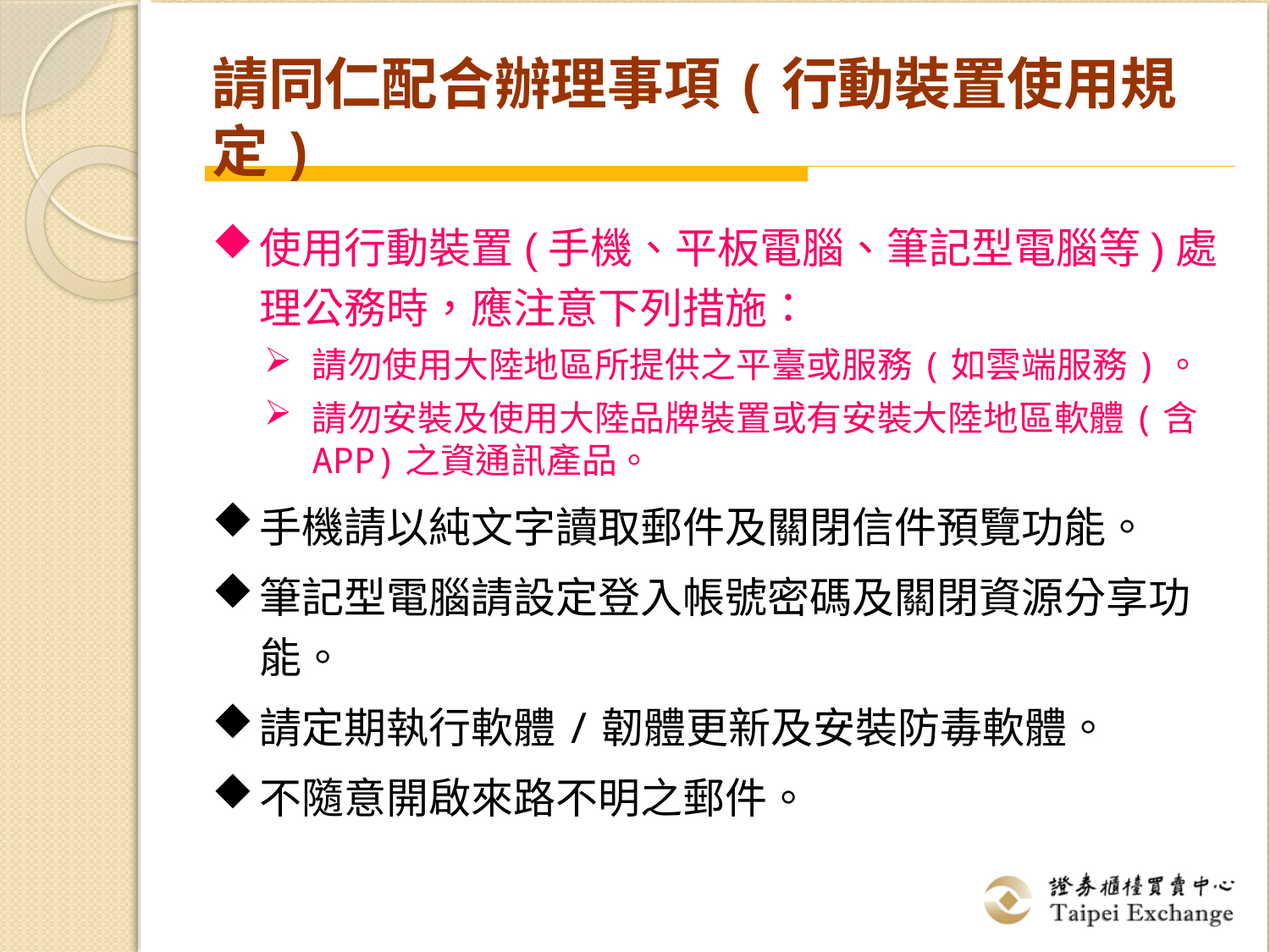

# 請同仁配合辦理事項(行動裝置使用規定)
使用行動裝置(手機、平板電腦、筆記型電腦等)處理公務時，應注意下列措施：
請勿使用大陸地區所提供之平臺或服務(如雲端服務)。
請勿安裝及使用大陸品牌裝置或有安裝大陸地區軟體(含APP)之資通訊產品。
手機請以純文字讀取郵件及關閉信件預覽功能。
筆記型電腦請設定登入帳號密碼及關閉資源分享功能。
請定期執行軟體/韌體更新及安裝防毒軟體。
不隨意開啟來路不明之郵件。